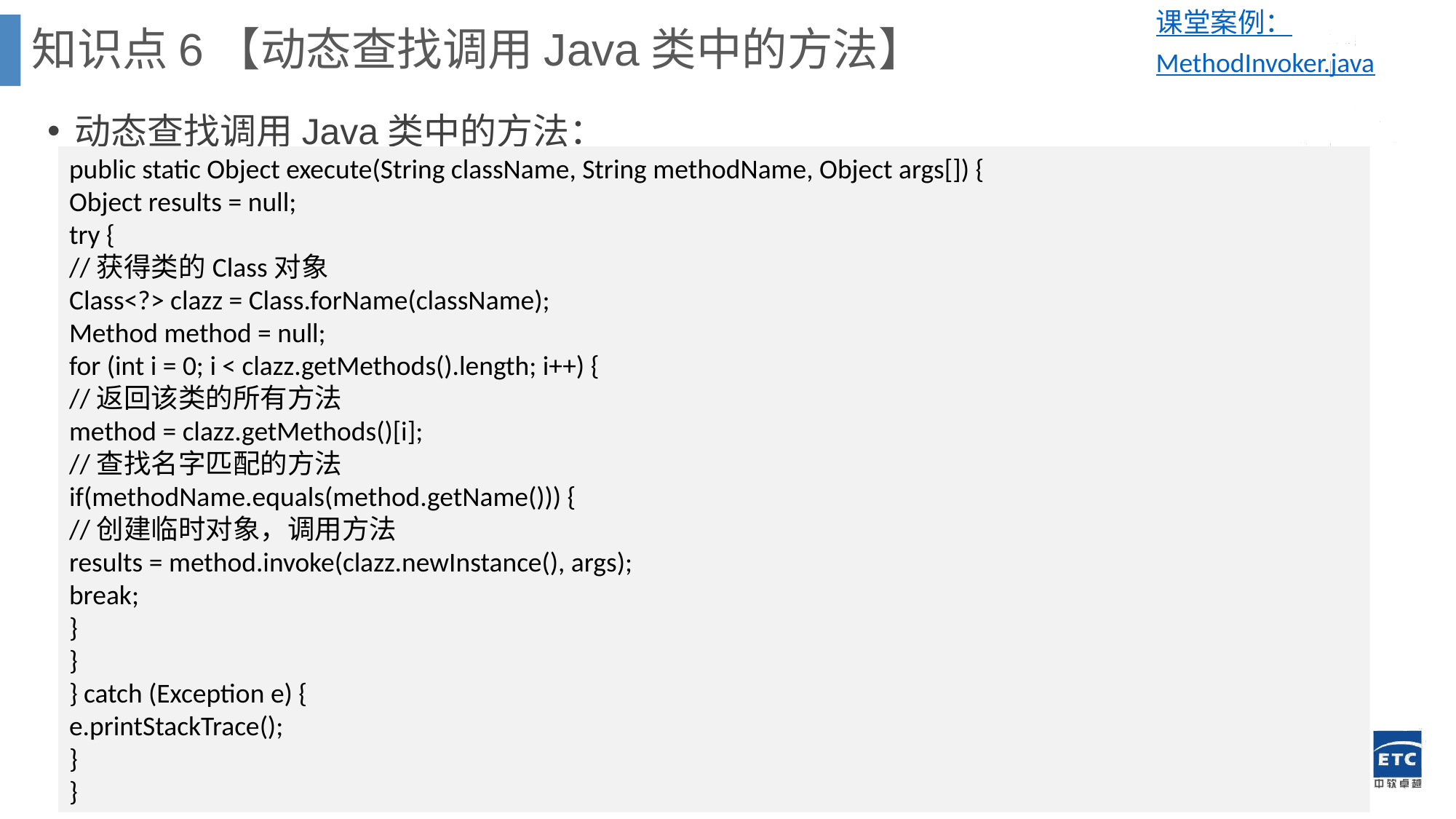

课堂案例：MethodInvoker.java
知识点6【动态查找调用Java类中的方法】
动态查找调用Java类中的方法：
public static Object execute(String className, String methodName, Object args[]) {
Object results = null;
try {
//获得类的Class对象
Class<?> clazz = Class.forName(className);
Method method = null;
for (int i = 0; i < clazz.getMethods().length; i++) {
//返回该类的所有方法
method = clazz.getMethods()[i];
//查找名字匹配的方法
if(methodName.equals(method.getName())) {
//创建临时对象，调用方法
results = method.invoke(clazz.newInstance(), args);
break;
}
}
} catch (Exception e) {
e.printStackTrace();
}
}